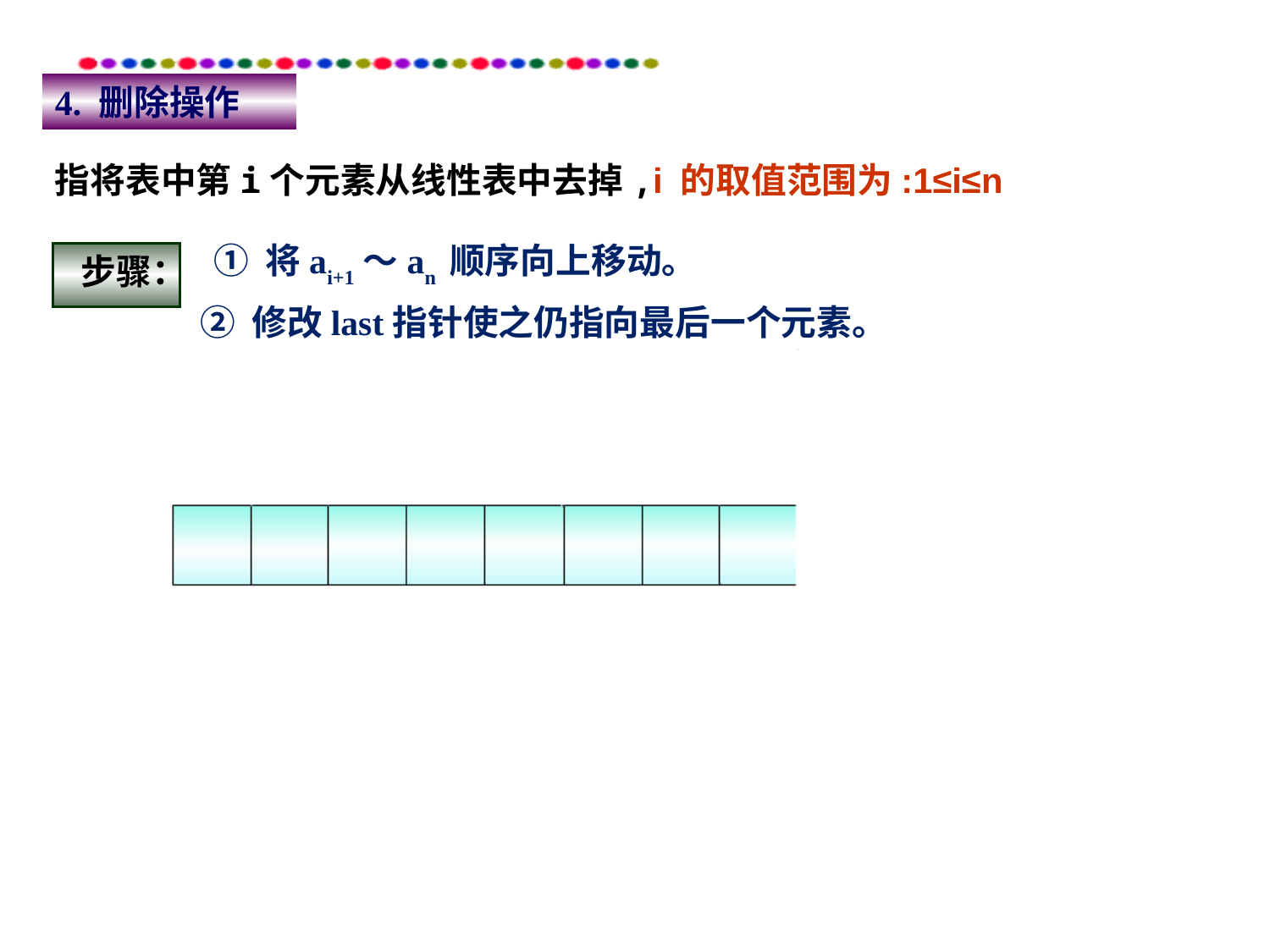

4. 删除操作
指将表中第i个元素从线性表中去掉,i 的取值范围为:1≤i≤n
① 将ai+1～an 顺序向上移动。
步骤：
② 修改last指针使之仍指向最后一个元素。